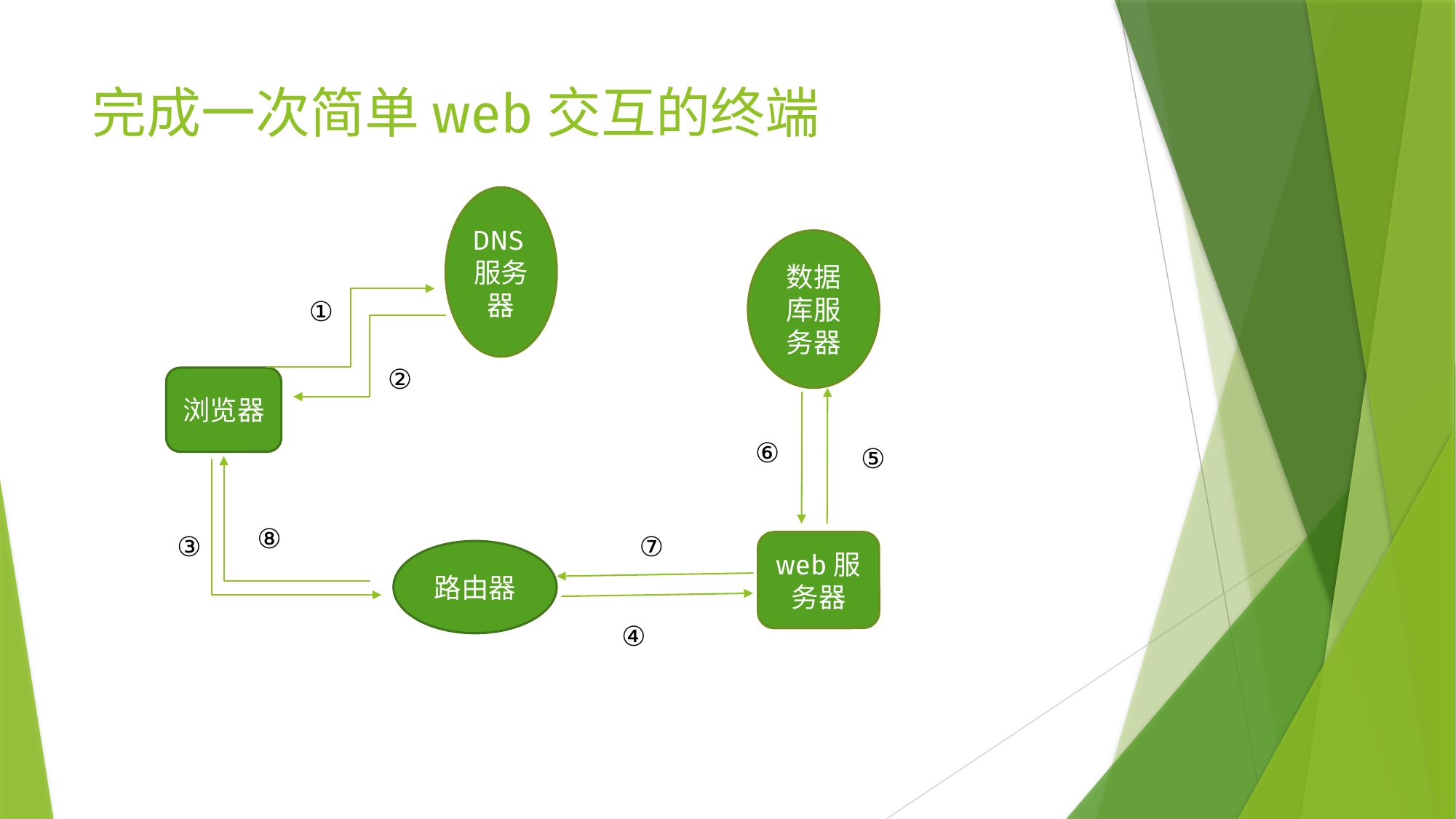

# 完成一次简单web交互的终端
DNS服务器
数据库服务器

①
②
浏览器
⑥
⑤
⑧
③
⑦
web服务器
路由器
④